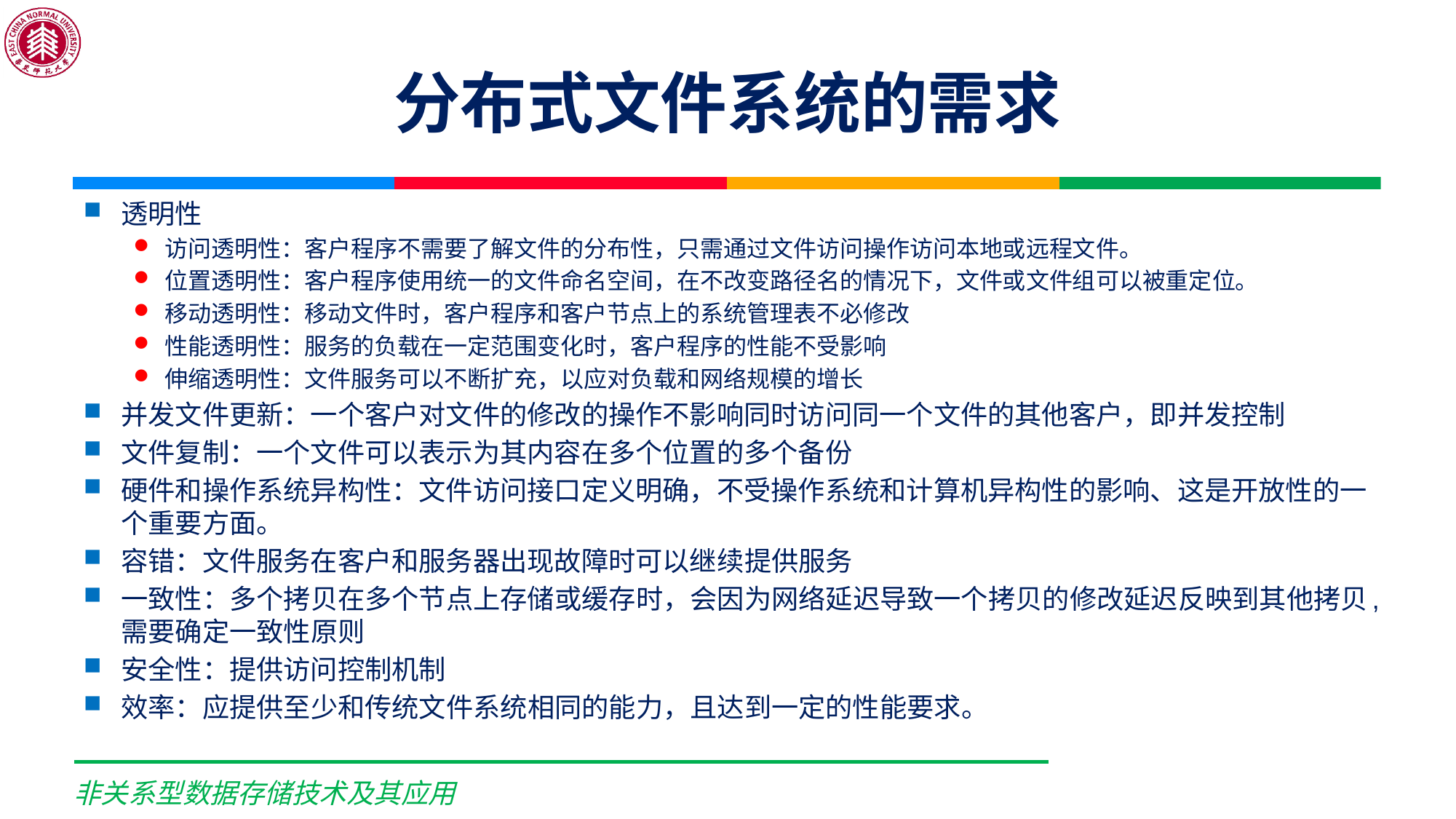

# 分布式文件系统的需求
透明性
访问透明性：客户程序不需要了解文件的分布性，只需通过文件访问操作访问本地或远程文件。
位置透明性：客户程序使用统一的文件命名空间，在不改变路径名的情况下，文件或文件组可以被重定位。
移动透明性：移动文件时，客户程序和客户节点上的系统管理表不必修改
性能透明性：服务的负载在一定范围变化时，客户程序的性能不受影响
伸缩透明性：文件服务可以不断扩充，以应对负载和网络规模的增长
并发文件更新：一个客户对文件的修改的操作不影响同时访问同一个文件的其他客户，即并发控制
文件复制：一个文件可以表示为其内容在多个位置的多个备份
硬件和操作系统异构性：文件访问接口定义明确，不受操作系统和计算机异构性的影响、这是开放性的一个重要方面。
容错：文件服务在客户和服务器出现故障时可以继续提供服务
一致性：多个拷贝在多个节点上存储或缓存时，会因为网络延迟导致一个拷贝的修改延迟反映到其他拷贝,需要确定一致性原则
安全性：提供访问控制机制
效率：应提供至少和传统文件系统相同的能力，且达到一定的性能要求。